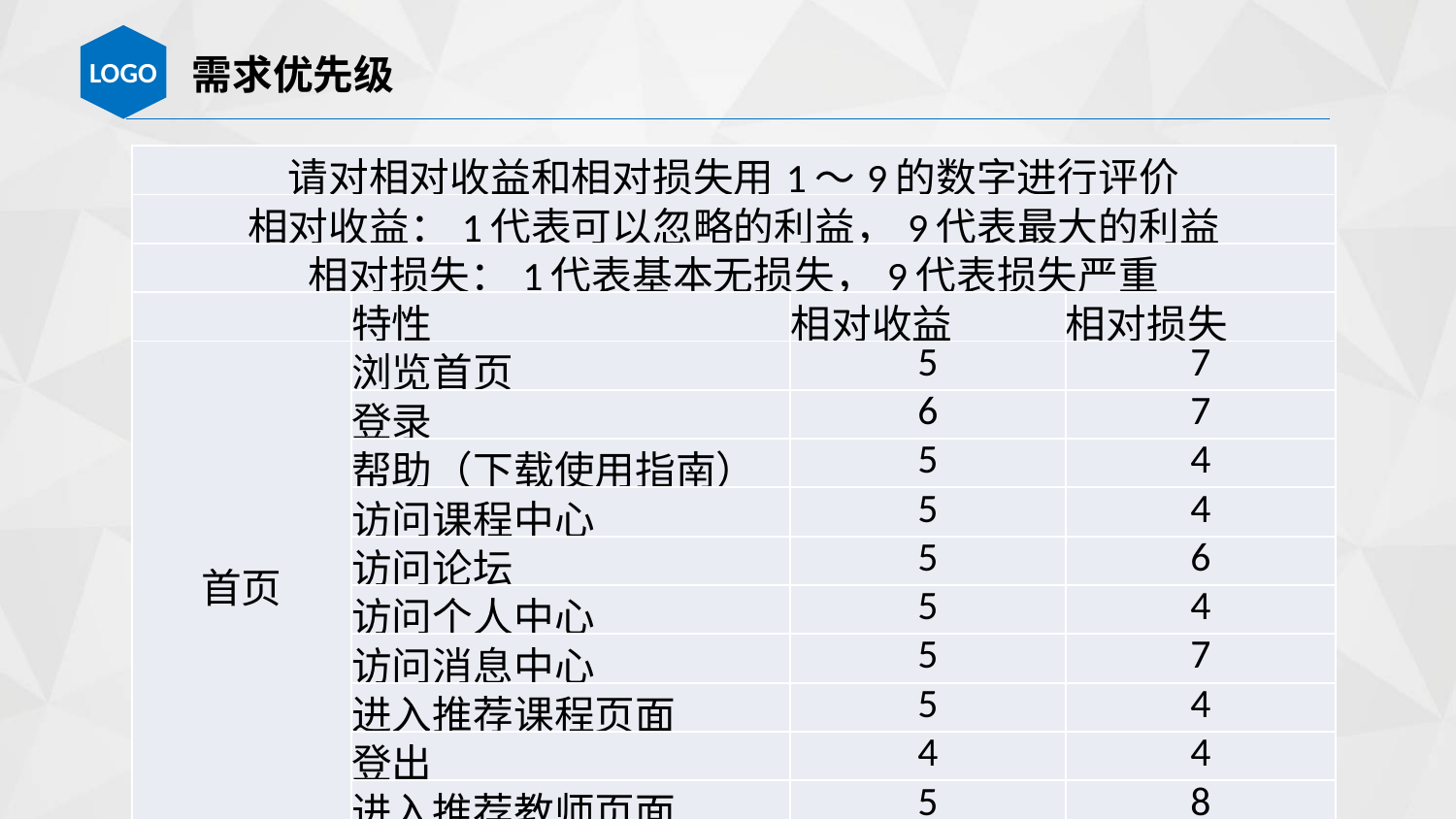

需求优先级
| 请对相对收益和相对损失用1～9的数字进行评价 |  |  |  |
| --- | --- | --- | --- |
| 相对收益：1代表可以忽略的利益，9代表最大的利益 |  |  |  |
| 相对损失：1代表基本无损失，9代表损失严重 |  |  |  |
|  | 特性 | 相对收益 | 相对损失 |
| 首页 | 浏览首页 | 5 | 7 |
|  | 登录 | 6 | 7 |
|  | 帮助（下载使用指南） | 5 | 4 |
|  | 访问课程中心 | 5 | 4 |
|  | 访问论坛 | 5 | 6 |
|  | 访问个人中心 | 5 | 4 |
|  | 访问消息中心 | 5 | 7 |
|  | 进入推荐课程页面 | 5 | 4 |
|  | 登出 | 4 | 4 |
|  | 进入推荐教师页面 | 5 | 8 |
| 页脚 | 查看管理员联系方式 | 5 | 6 |
|  | 访问链接网站 | 5 | 4 |
| 登录 | 注册账号 | 6 | 8 |
|  | 用户登录 | 5 | 6 |
|  | 忘记密码 | 5 | 6 |
| 个人中心 | 显示个人信息 | 5 | 7 |
|  | 修改个人头像 | 6 | 7 |
|  | 查看我的课程 | 5 | 4 |
|  | 查看我发布的帖子 | 5 | 4 |
|  | 删除我发布的帖子 | 5 | 6 |
|  | 查看我的回复 | 5 | 4 |
|  | 删除我的回复 | 5 | 7 |
|  | 查看回复我的 | 5 | 4 |
|  | 删除回复我的 | 4 | 4 |
|  | 申请开课 | 5 | 8 |
|  | 查看我的开课 | 5 | 6 |
|  | 删除我开的课 | 5 | 4 |
|  | 修改密码 | 6 | 8 |
|  | 更换绑定手机 | 5 | 6 |
|  | 更换绑定邮箱 | 5 | 6 |
| 消息中心 | 查看系统通知 | 4 | 5 |
|  | 查看课程通知 | 5 | 4 |
| 课程首页 | 浏览热门课程 | 4 | 5 |
|  | 浏览推荐教师 | 5 | 8 |
|  | 搜索课程和教师 | 4 | 6 |
|  | 查看所有课程 | 4 | 4 |
|  | 查看所有教师 | 4 | 5 |
|  | 进入课程 | 5 | 4 |
|  | 进入单一教师所有开课界面 | 6 | 7 |
| 课程主页（自己开设的课程） | 修改课程介绍 | 5 | 4 |
|  | 修改课程计划 | 6 | 7 |
|  | 发布课程公告 | 4 | 3 |
|  | 修改教师介绍 | 6 | 5 |
|  | 上传课程资料 | 5 | 5 |
|  | 增加课程链接 | 4 | 5 |
|  | 删除课程链接 | 5 | 4 |
|  | 开设答疑 | 6 | 7 |
|  | 前往课程答疑 | 5 | 4 |
|  | 前往课程论坛 | 4 | 5 |
| 课程答疑 | 开始课程答疑 | 5 | 8 |
|  | 终止课程答疑 | 4 | 6 |
|  | 延迟课程答疑 | 4 | 4 |
|  | 离开课程答疑 | 6 | 6 |
|  | 查看聊天记录 | 6 | 7 |
|  | 下载聊天记录 | 4 | 3 |
|  | 查看历史文件 | 6 | 5 |
|  | 下载历史文件 | 5 | 5 |
|  | 查看经典问题 | 6 | 8 |
|  | 下载经典问题 | 5 | 7 |
| 论坛首页 | 查看课程论坛 | 6 | 7 |
|  | 查看热门论坛 | 5 | 4 |
|  | 搜索论坛 | 5 | 4 |
| 课程论坛（自己开设的课程） | 发表新帖 | 5 | 6 |
|  | 设置置顶帖 | 5 | 4 |
|  | 设置精华帖 | 5 | 7 |
|  | 进入帖子 | 5 | 4 |
|  | 回复帖子 | 4 | 4 |
|  | 举报用户 | 5 | 8 |
|  | 删除帖子回复 | 5 | 6 |
|  | 浏览帖子列表 | 5 | 4 |
|  | 查看精品帖 | 4 | 5 |
| 论坛 | 查看精品帖 | 5 | 8 |
|  | 浏览帖子列表 | 4 | 6 |
|  | 发表新帖 | 4 | 4 |
|  | 设置置顶帖 | 6 | 6 |
|  | 设置精华帖 | 6 | 7 |
|  | 进入帖子 | 4 | 3 |
|  | 回复帖子 | 6 | 5 |
|  | 举报用户 | 5 | 5 |